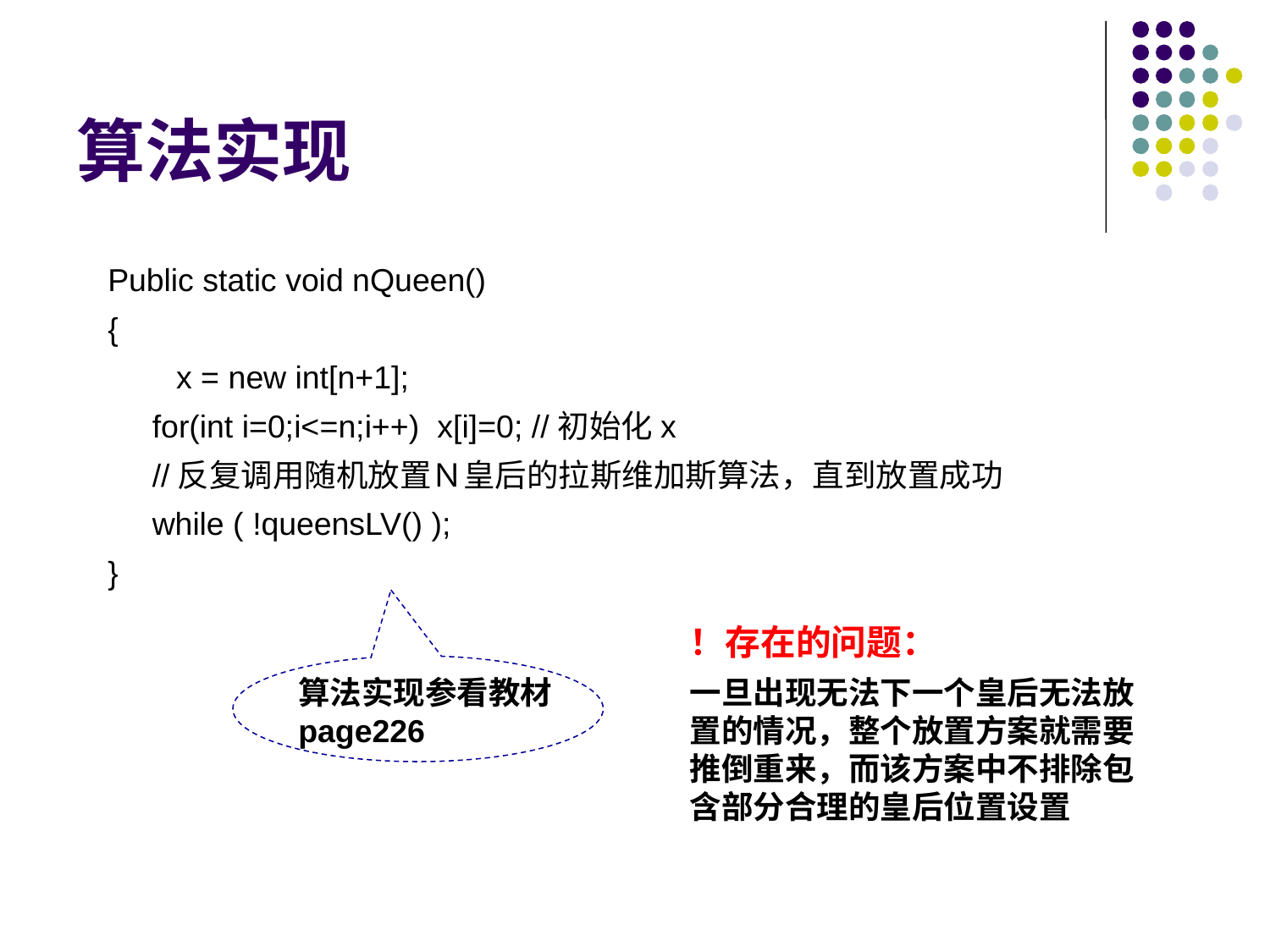

# 算法实现
Public static void nQueen()
{
   　x = new int[n+1];
     for(int i=0;i<=n;i++)  x[i]=0; //初始化x
     //反复调用随机放置Ｎ皇后的拉斯维加斯算法，直到放置成功
     while ( !queensLV() );
}
！存在的问题：
一旦出现无法下一个皇后无法放置的情况，整个放置方案就需要推倒重来，而该方案中不排除包含部分合理的皇后位置设置

算法实现参看教材page226